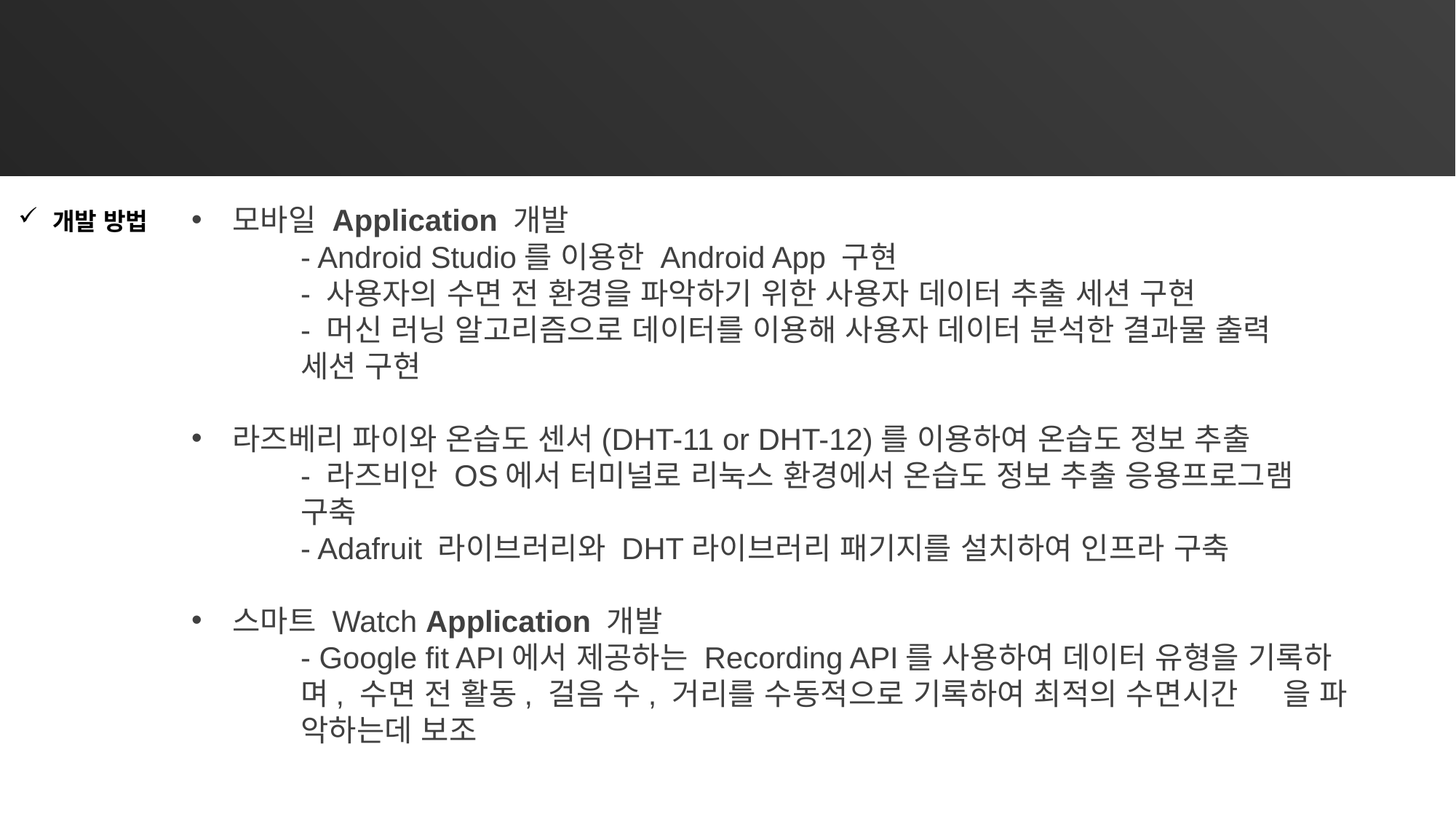

05 개발 환경 및 개발 방법 1
모바일 Application 개발
 	- Android Studio를 이용한 Android App 구현
	- 사용자의 수면 전 환경을 파악하기 위한 사용자 데이터 추출 세션 구현
	- 머신 러닝 알고리즘으로 데이터를 이용해 사용자 데이터 분석한 결과물 출력 		세션 구현

라즈베리 파이와 온습도 센서(DHT-11 or DHT-12)를 이용하여 온습도 정보 추출
	- 라즈비안 OS에서 터미널로 리눅스 환경에서 온습도 정보 추출 응용프로그램 	구축
	- Adafruit 라이브러리와 DHT라이브러리 패기지를 설치하여 인프라 구축

스마트 Watch Application 개발
	- Google fit API에서 제공하는 Recording API를 사용하여 데이터 유형을 기록하	며, 수면 전 활동, 걸음 수, 거리를 수동적으로 기록하여 최적의 수면시간	을 파	악하는데 보조

개발 방법